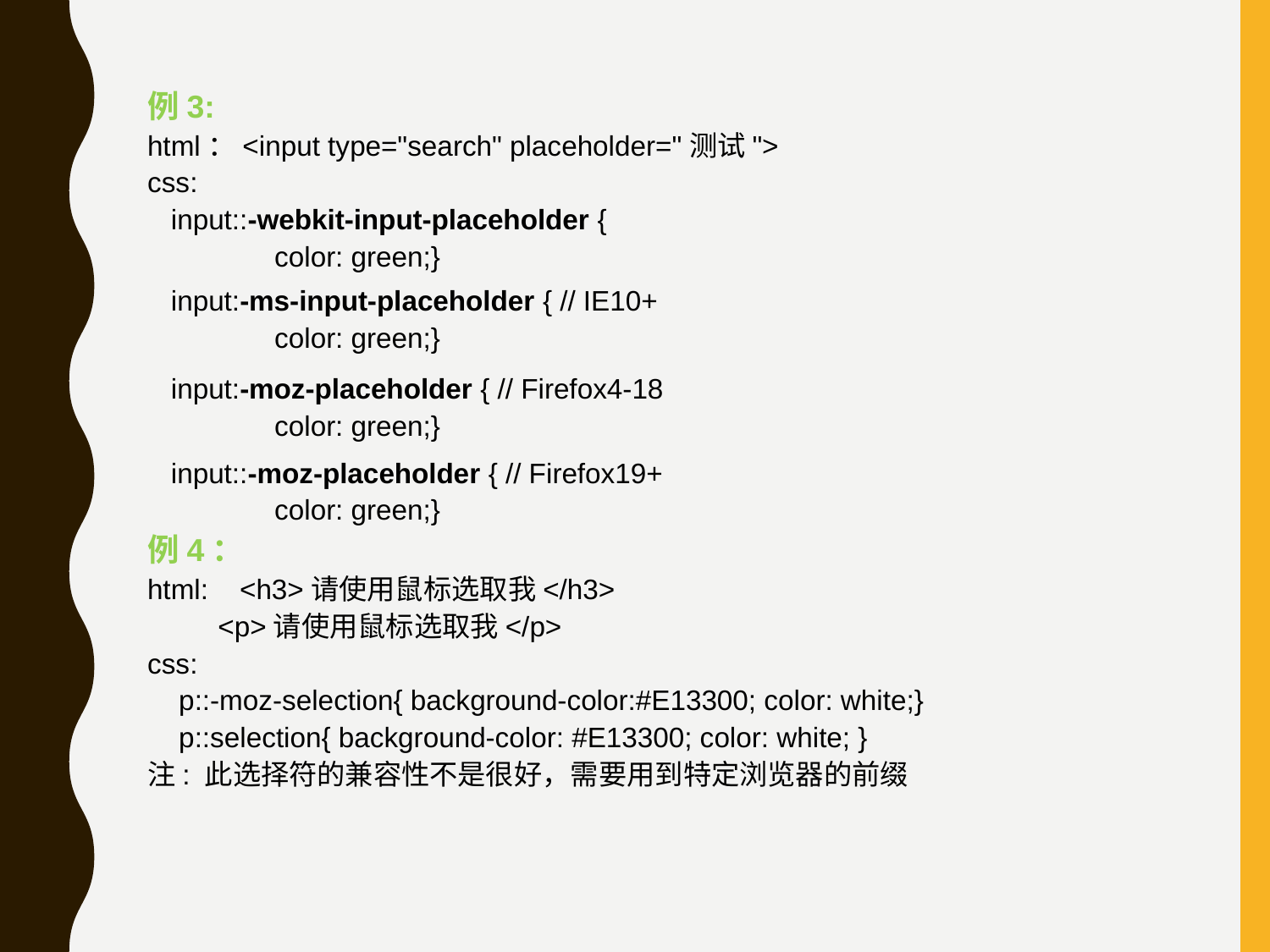

例3:
html：<input type="search" placeholder="测试">
css:
   input::-webkit-input-placeholder {
	color: green;}

   input:-ms-input-placeholder { // IE10+
	color: green;}

   input:-moz-placeholder { // Firefox4-18
	color: green;}

   input::-moz-placeholder { // Firefox19+
	color: green;}
例4：
html:    <h3>请使用鼠标选取我</h3>
         <p>请使用鼠标选取我</p>
css:
    p::-moz-selection{ background-color:#E13300; color: white;}
    p::selection{ background-color: #E13300; color: white; }
注: 此选择符的兼容性不是很好，需要用到特定浏览器的前缀